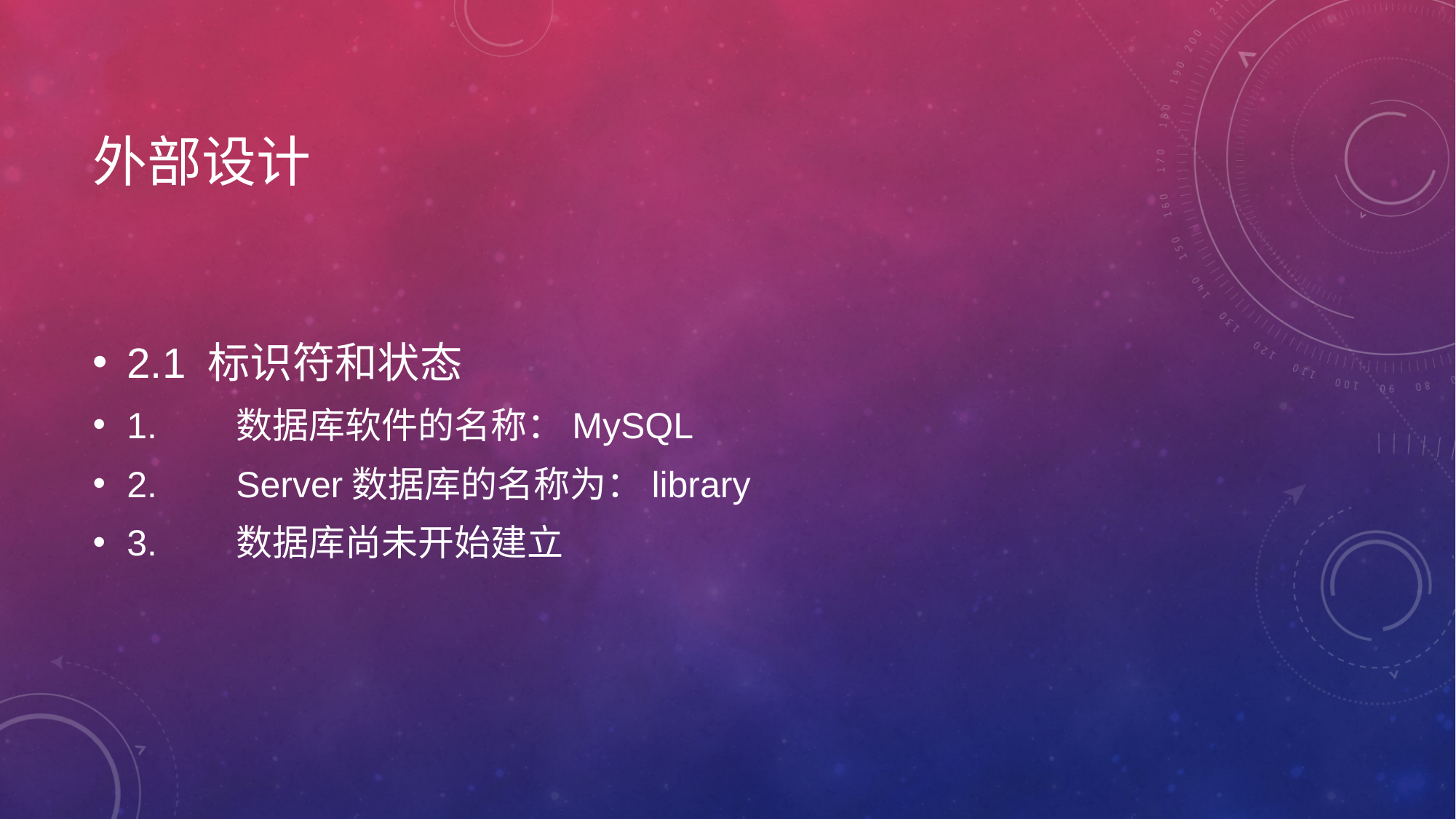

# 外部设计
2.1 标识符和状态
1.	数据库软件的名称：MySQL
2.	Server数据库的名称为：library
3.	数据库尚未开始建立